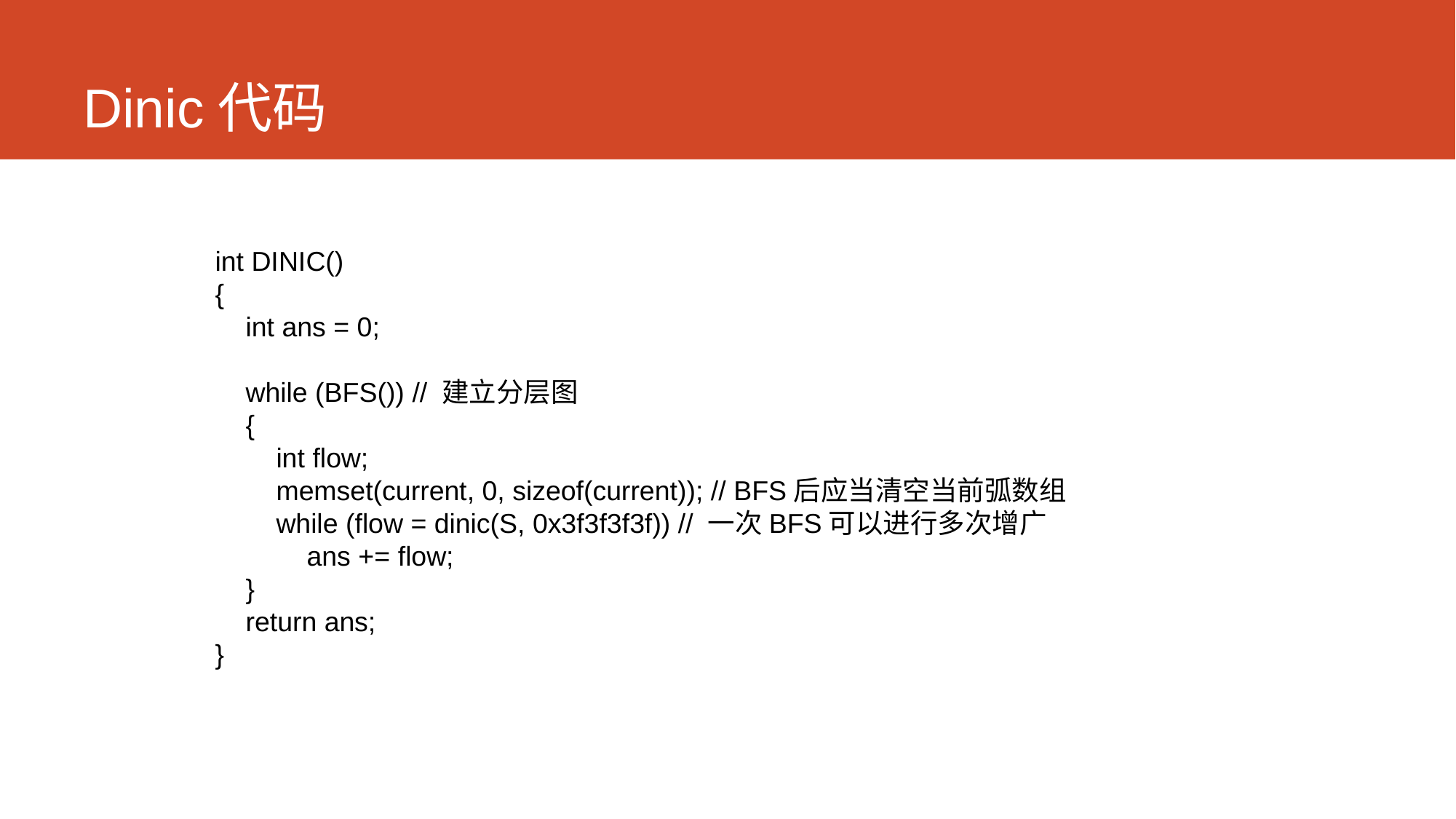

# Dinic代码

int DINIC()
{
    int ans = 0;

    while (BFS()) // 建立分层图
    {
        int flow;
        memset(current, 0, sizeof(current)); // BFS后应当清空当前弧数组
        while (flow = dinic(S, 0x3f3f3f3f)) // 一次BFS可以进行多次增广
            ans += flow;
    }
    return ans;
}